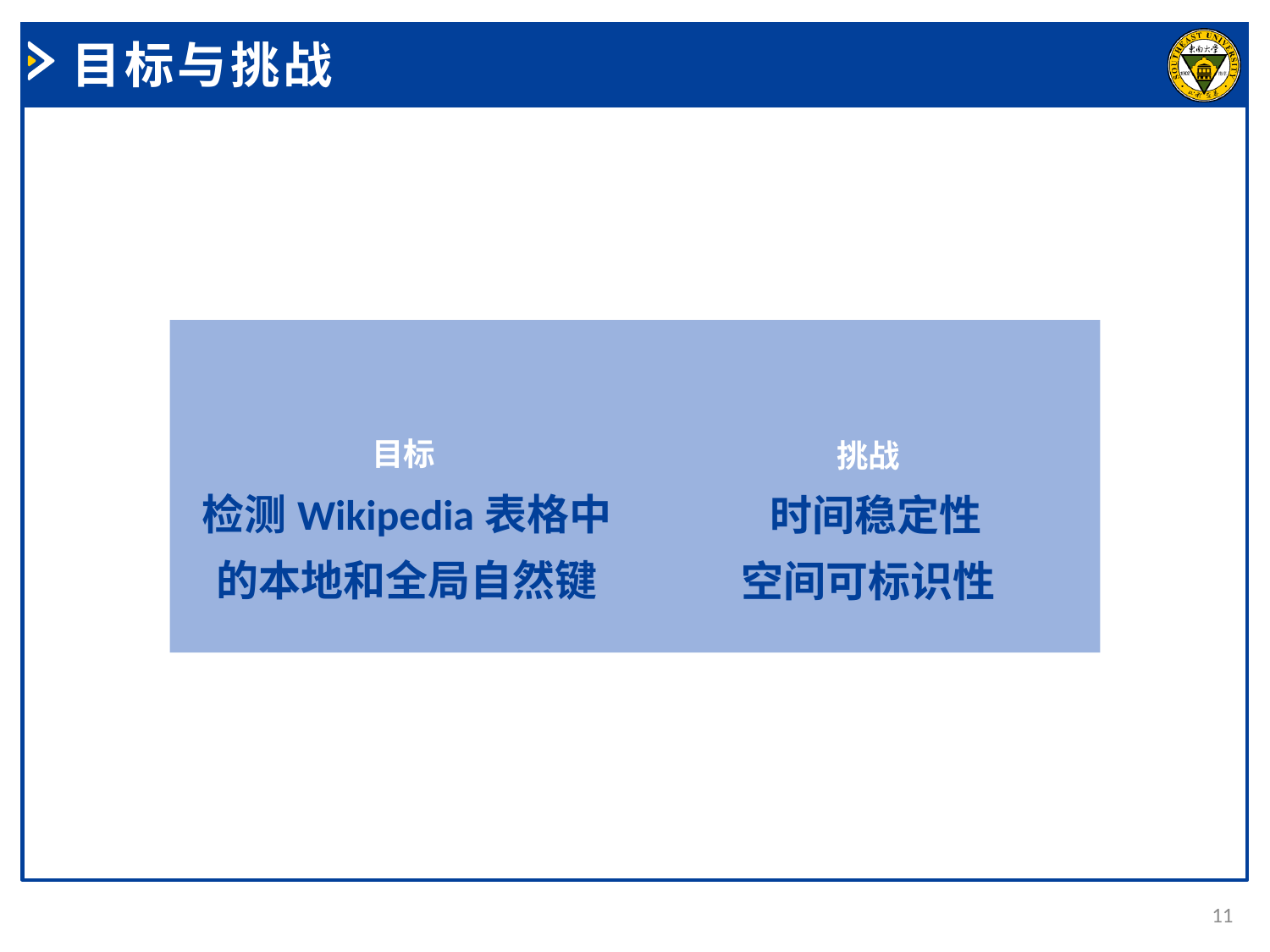

目标与挑战

目标
检测Wikipedia表格中的本地和全局自然键
挑战
 时间稳定性
空间可标识性
11